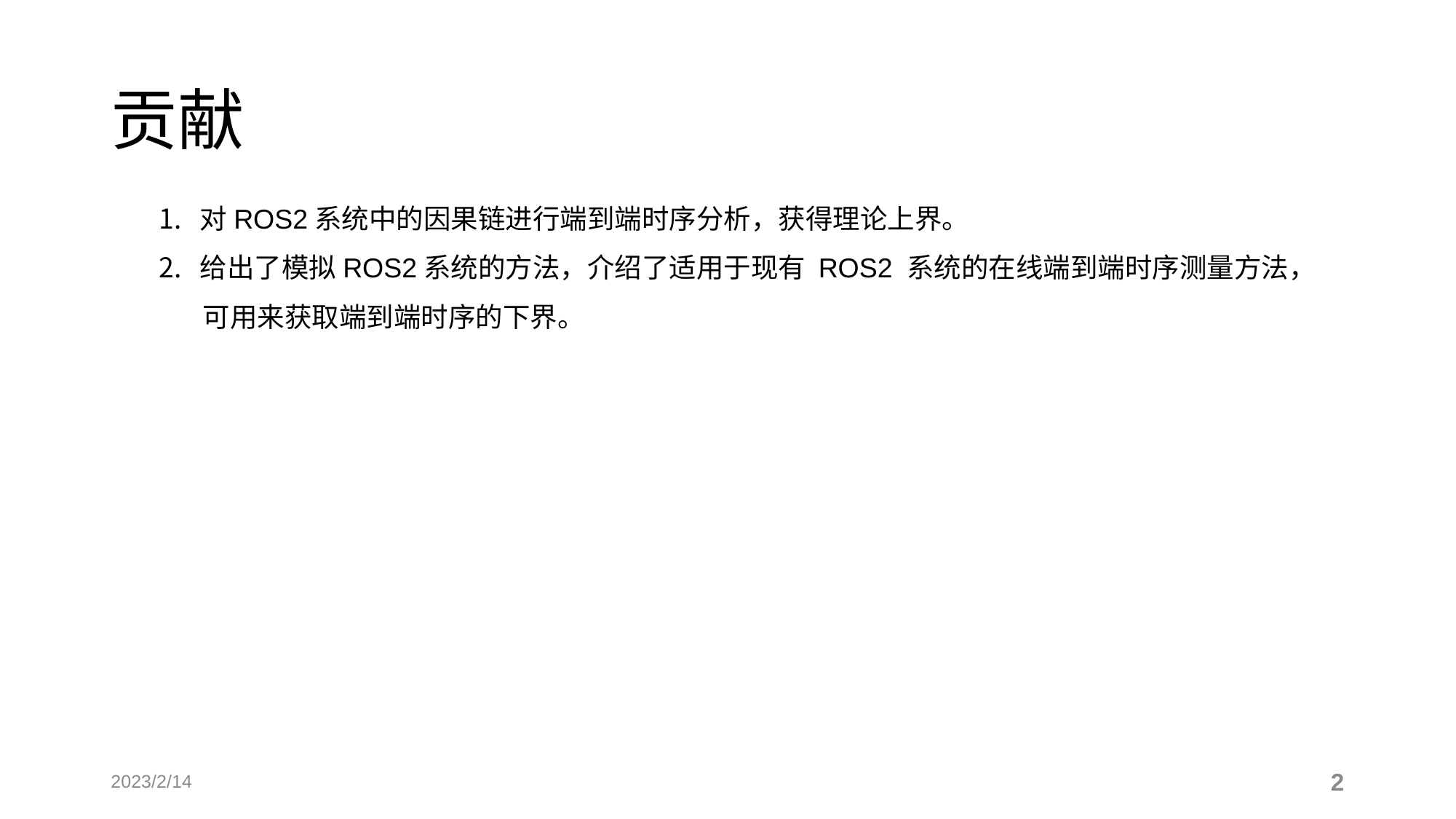

# 贡献
对ROS2系统中的因果链进行端到端时序分析，获得理论上界。
给出了模拟ROS2系统的方法，介绍了适用于现有 ROS2 系统的在线端到端时序测量方法，
      可用来获取端到端时序的下界。
2023/2/14
2